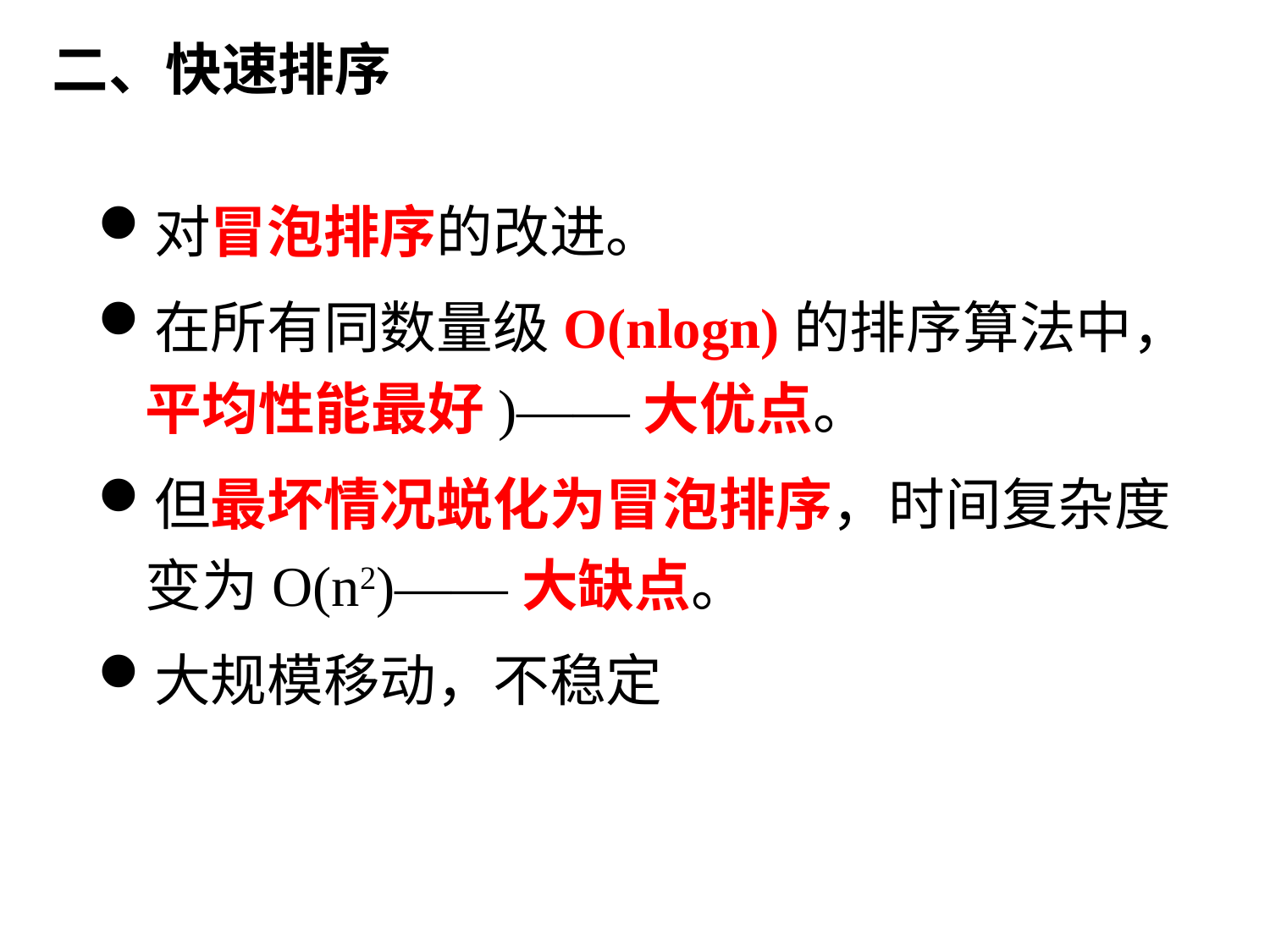

# 二、快速排序
对冒泡排序的改进。
在所有同数量级O(nlogn)的排序算法中，平均性能最好)——大优点。
但最坏情况蜕化为冒泡排序，时间复杂度变为O(n2)——大缺点。
大规模移动，不稳定